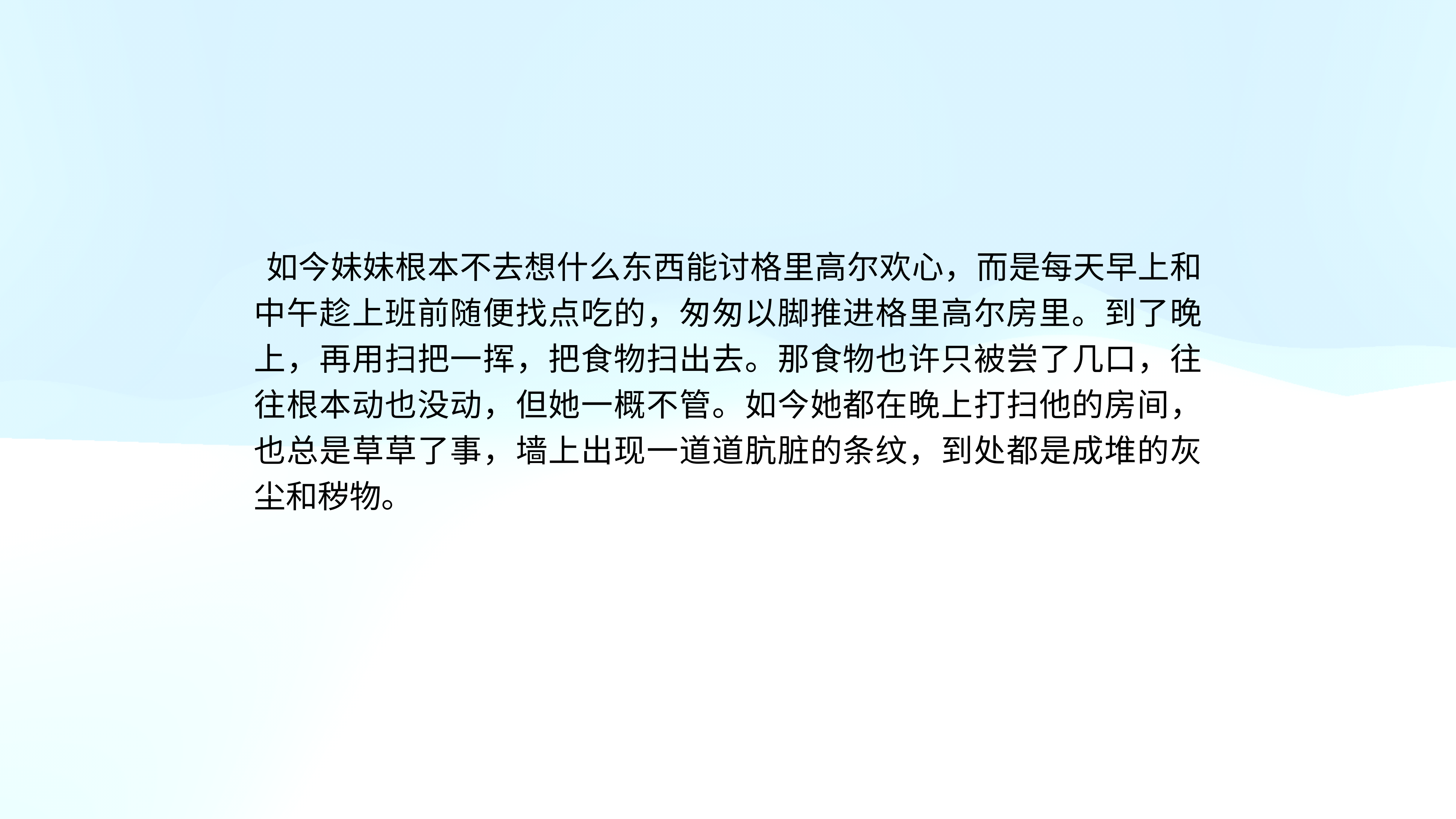

如今妹妹根本不去想什么东西能讨格里高尔欢心，而是每天早上和中午趁上班前随便找点吃的，匆匆以脚推进格里高尔房里。到了晚上，再用扫把一挥，把食物扫出去。那食物也许只被尝了几口，往往根本动也没动，但她一概不管。如今她都在晚上打扫他的房间，也总是草草了事，墙上出现一道道肮脏的条纹，到处都是成堆的灰尘和秽物。